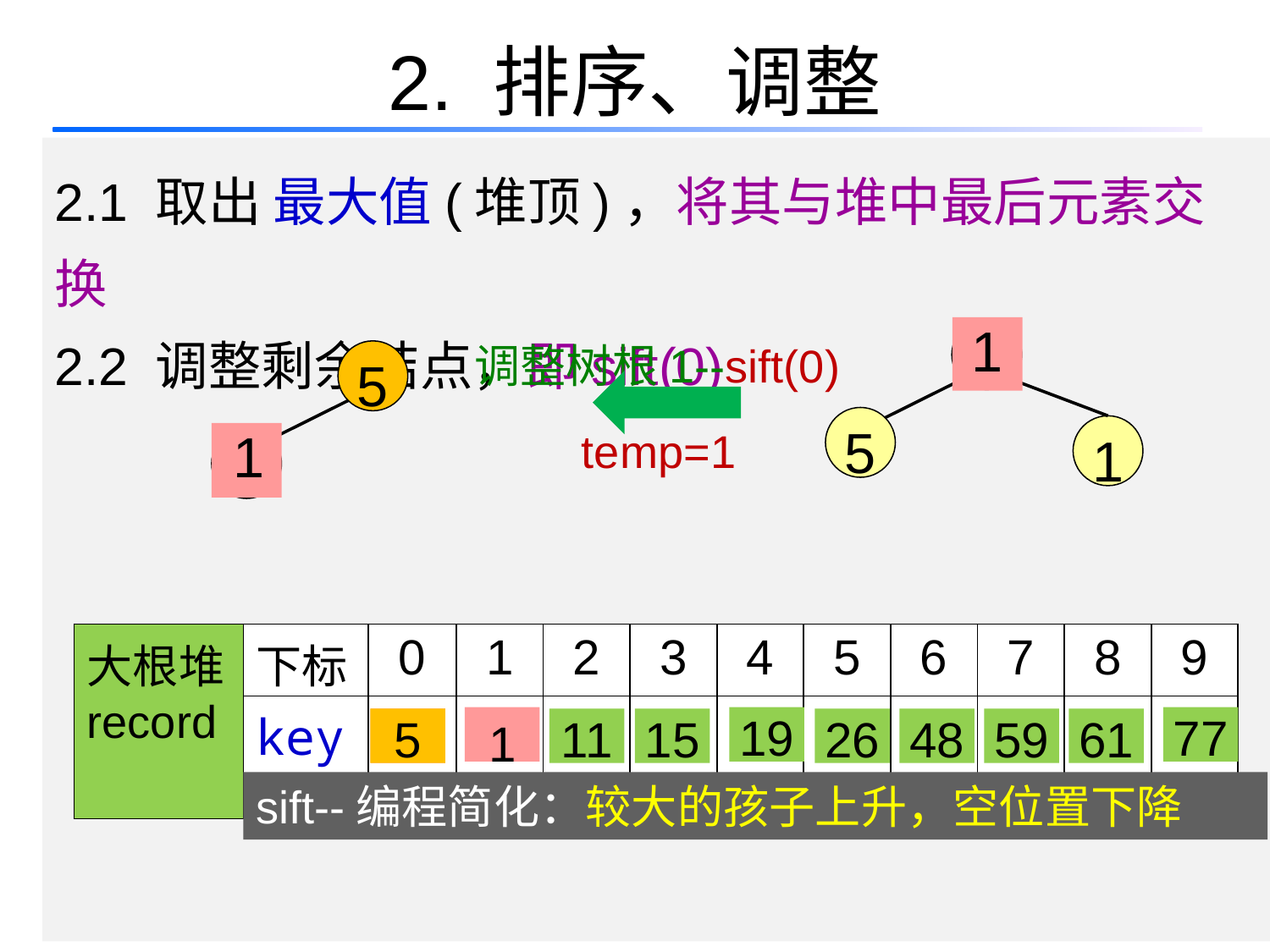

# 2. 排序、调整

2.1 取出 最大值(堆顶)，将其与堆中最后元素交换
2.2 调整剩余结点，即sift(0)
调整树根1--sift(0)
1
11
5

temp=1
5
1

1
5
| 大根堆 record | 下标 | 0 | 1 | 2 | 3 | 4 | 5 | 6 | 7 | 8 | 9 |
| --- | --- | --- | --- | --- | --- | --- | --- | --- | --- | --- | --- |
|  | key | 11 | 5 | 1 | 1 | 5 | 1 | 1 | 5 | 1 | 5 |
1

19
77
1
5
11
15
26
48
59
61
sift--编程简化：较大的孩子上升，空位置下降